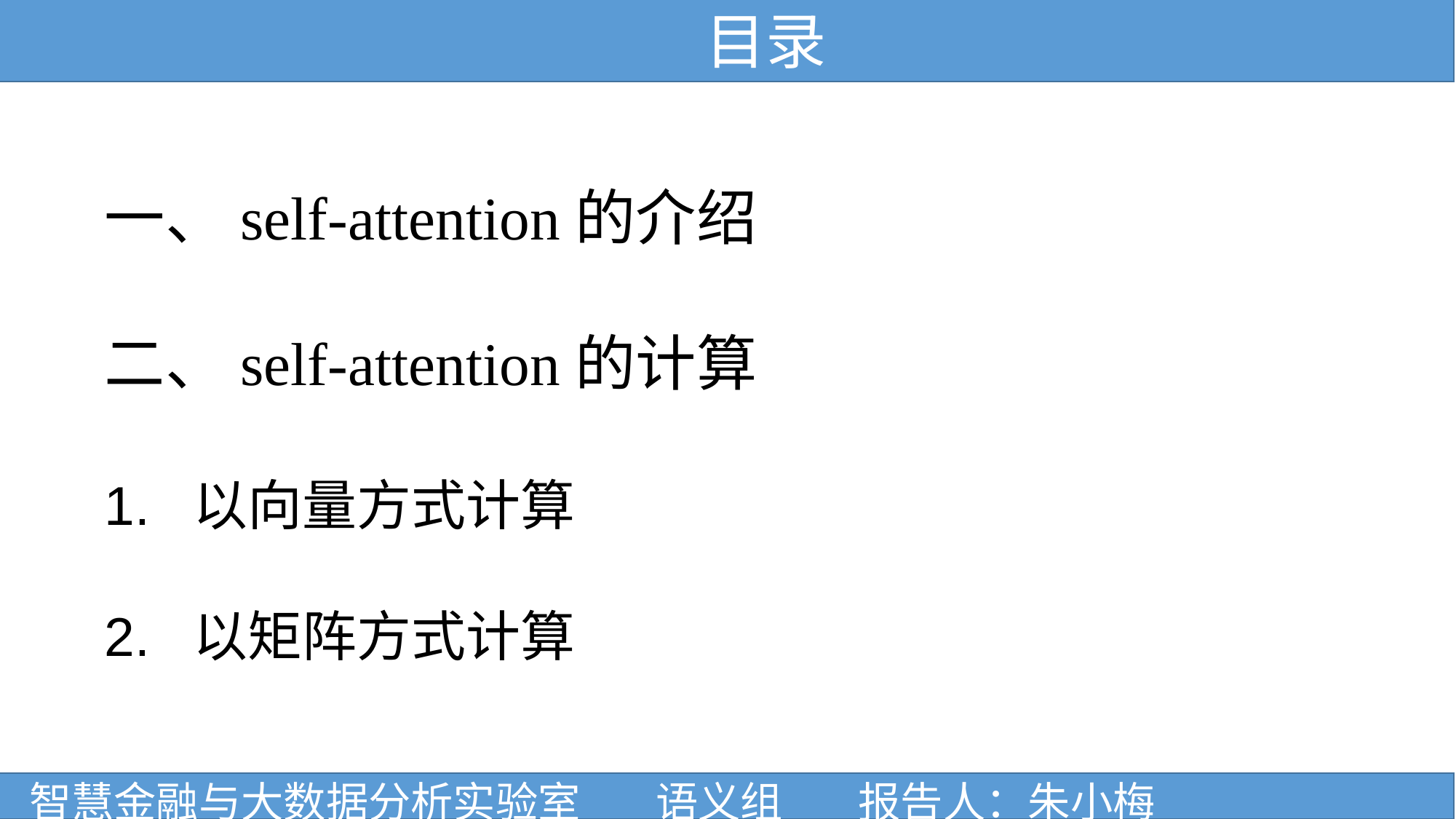

目录

一、self-attention的介绍

二、self-attention的计算

以向量方式计算

以矩阵方式计算
智慧金融与大数据分析实验室        语义组        报告人：朱小梅